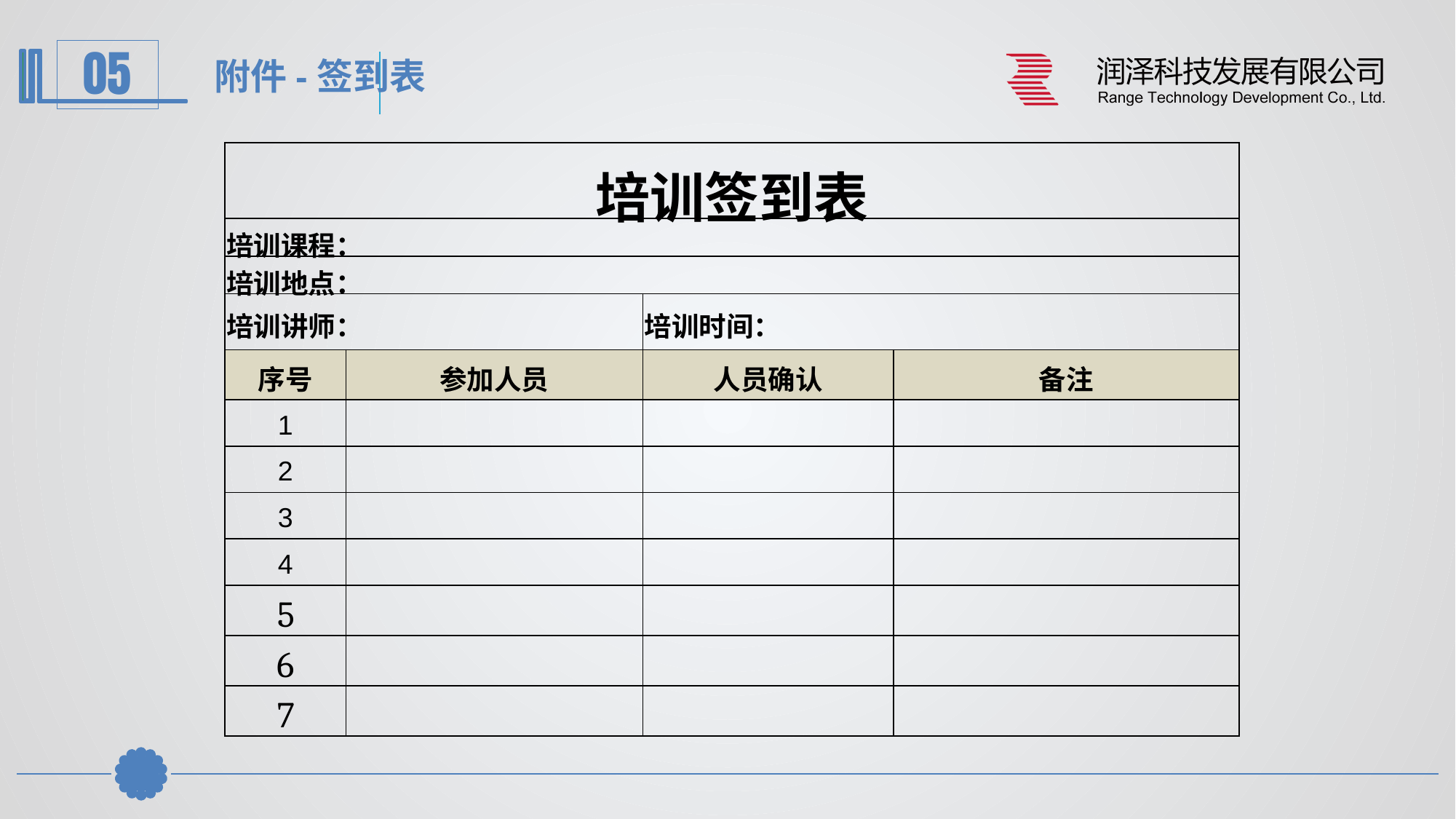

附件-签到表
| 培训签到表 |  |  |  |
| --- | --- | --- | --- |
| 培训课程： |  |  |  |
| 培训地点： |  |  |  |
| 培训讲师： |  | 培训时间： |  |
| 序号 | 参加人员 | 人员确认 | 备注 |
| 1 |  |  |  |
| 2 |  |  |  |
| 3 |  |  |  |
| 4 |  |  |  |
| 5 |  |  |  |
| 6 |  |  |  |
| 7 |  |  |  |
15